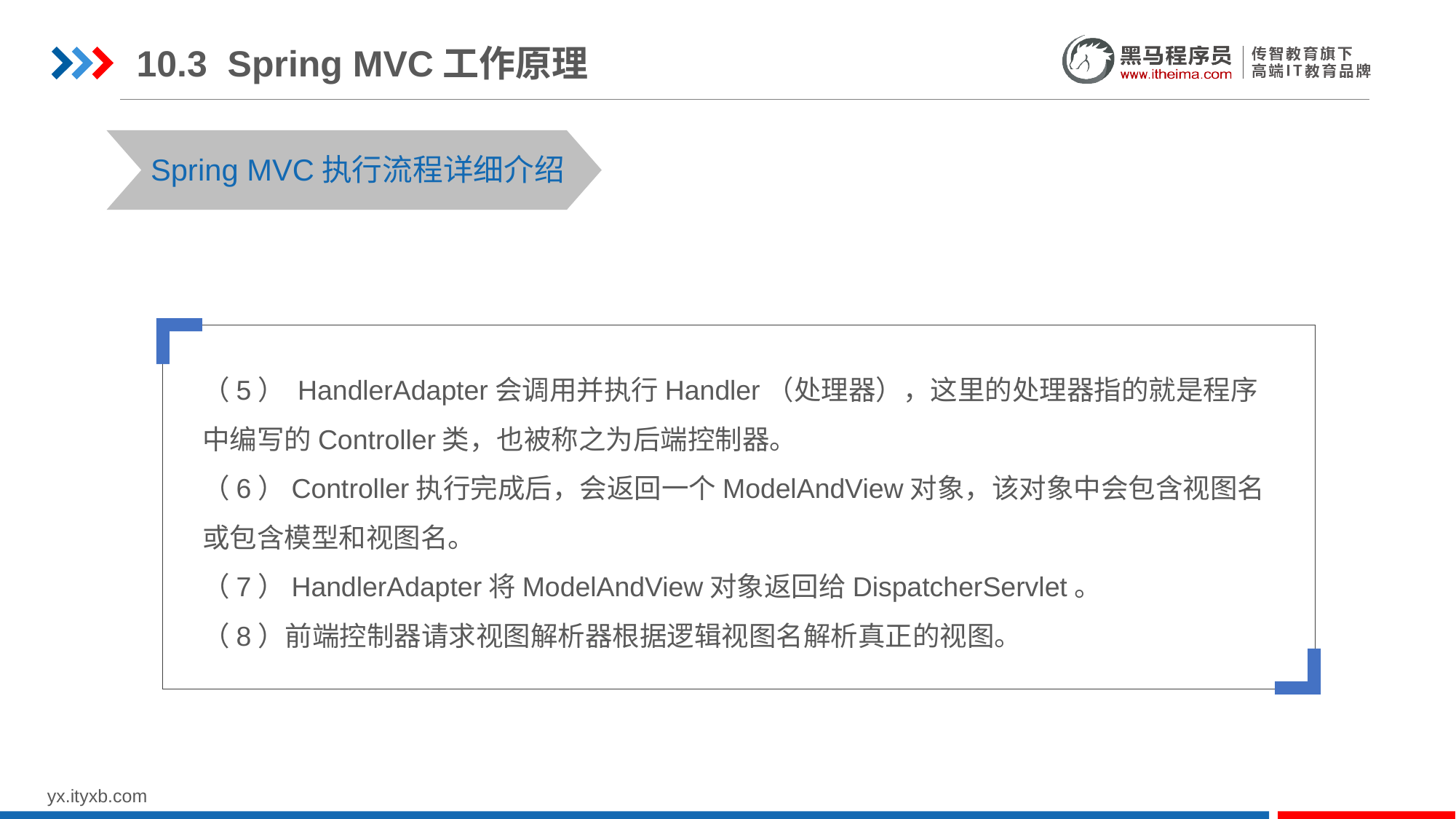

10.3  Spring MVC工作原理

Spring MVC执行流程详细介绍

（5） HandlerAdapter会调用并执行Handler（处理器），这里的处理器指的就是程序中编写的Controller类，也被称之为后端控制器。
（6）Controller执行完成后，会返回一个ModelAndView对象，该对象中会包含视图名或包含模型和视图名。
（7）HandlerAdapter将ModelAndView对象返回给DispatcherServlet。
（8）前端控制器请求视图解析器根据逻辑视图名解析真正的视图。